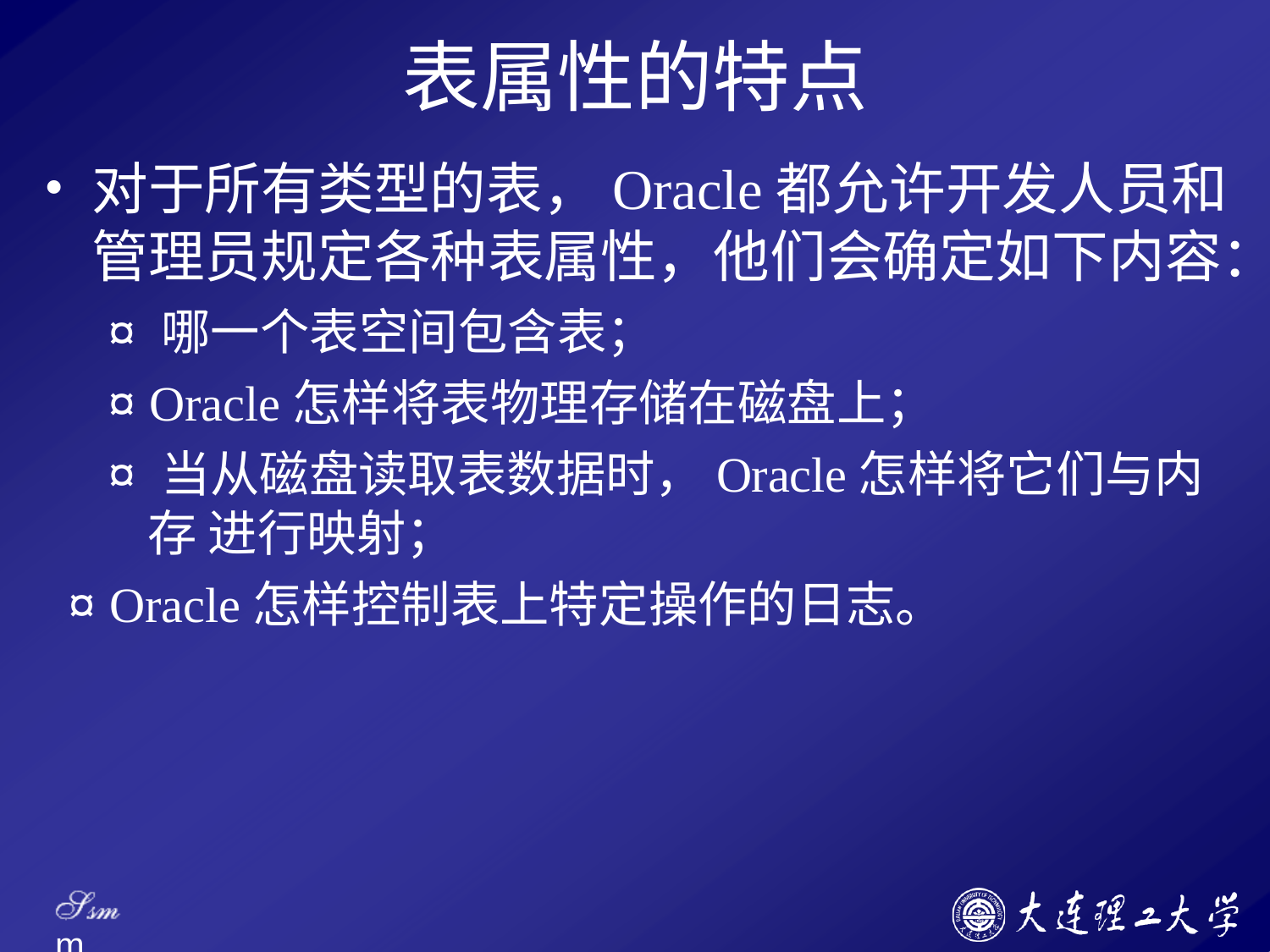

# 表属性的特点
对于所有类型的表，Oracle都允许开发人员和 管理员规定各种表属性，他们会确定如下内容：
¤ 哪一个表空间包含表；
¤ Oracle怎样将表物理存储在磁盘上；
¤ 当从磁盘读取表数据时，Oracle怎样将它们与内存 进行映射；
¤ Oracle怎样控制表上特定操作的日志。

Ssm